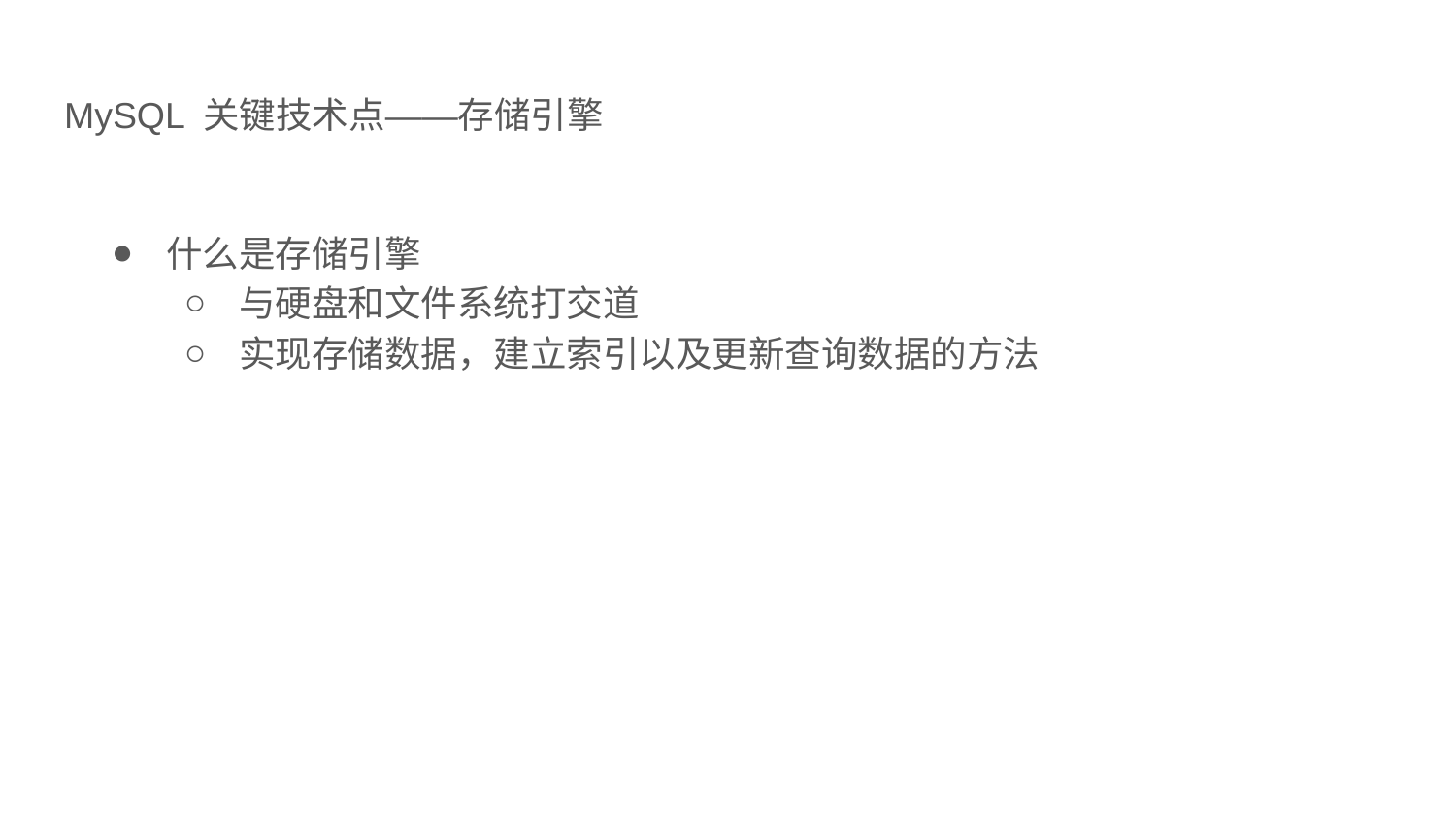

# MySQL 关键技术点——存储引擎
什么是存储引擎
与硬盘和文件系统打交道
实现存储数据，建立索引以及更新查询数据的方法